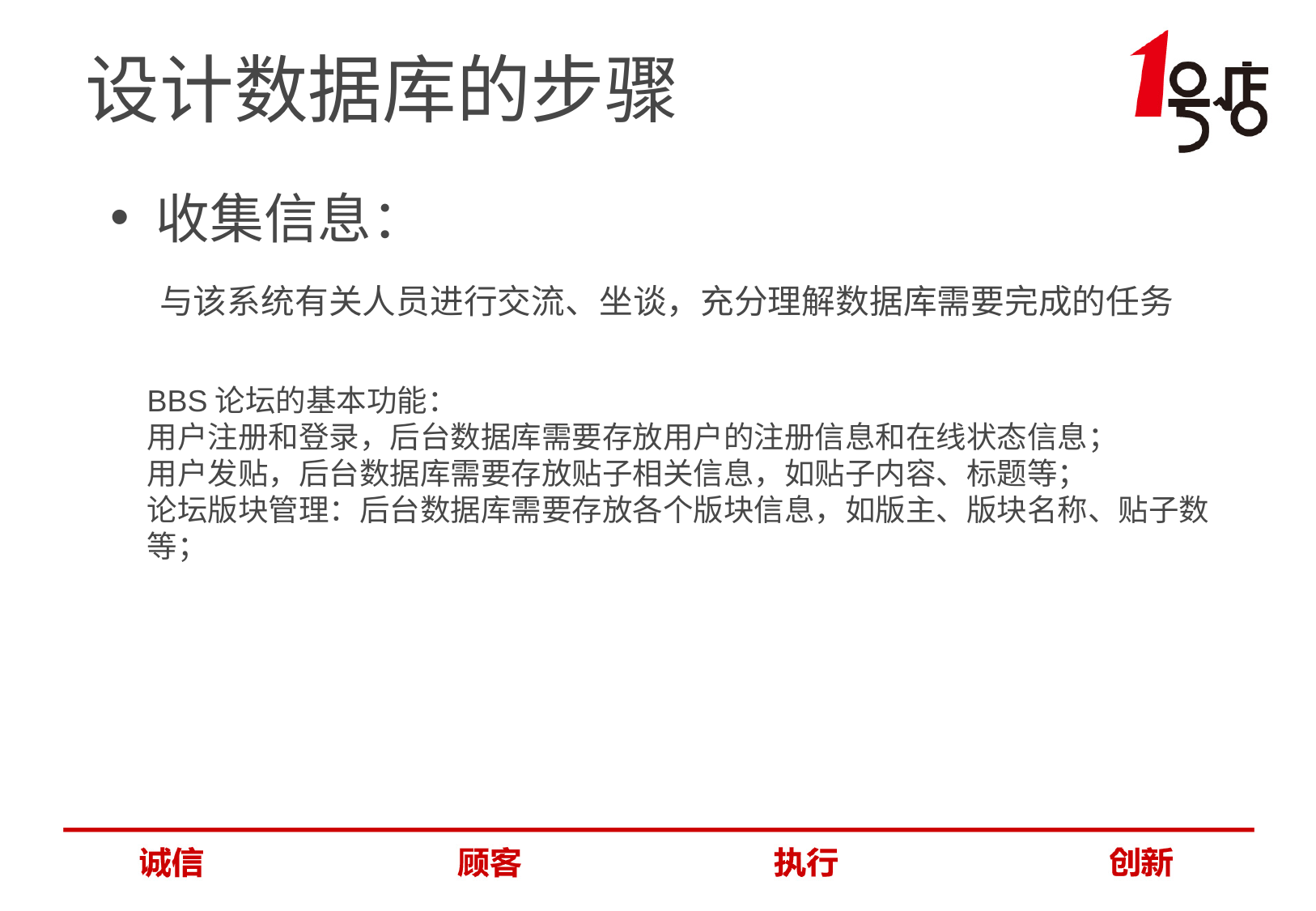

# 设计数据库的步骤
收集信息：
   与该系统有关人员进行交流、坐谈，充分理解数据库需要完成的任务

BBS论坛的基本功能：
用户注册和登录，后台数据库需要存放用户的注册信息和在线状态信息；
用户发贴，后台数据库需要存放贴子相关信息，如贴子内容、标题等；
论坛版块管理：后台数据库需要存放各个版块信息，如版主、版块名称、贴子数等；